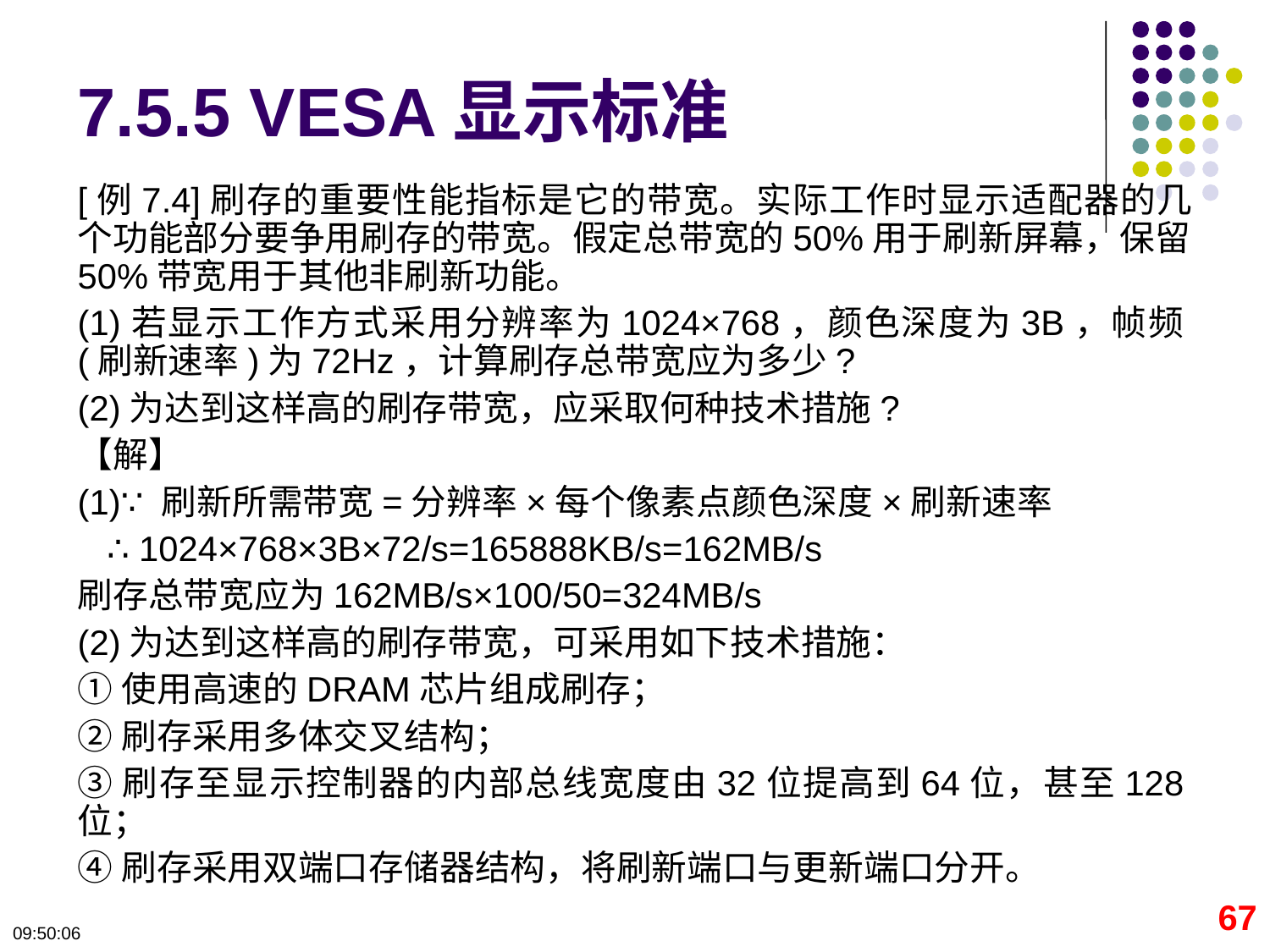

# 7.5.5 VESA显示标准
[例7.4]刷存的重要性能指标是它的带宽。实际工作时显示适配器的几个功能部分要争用刷存的带宽。假定总带宽的50%用于刷新屏幕，保留50%带宽用于其他非刷新功能。
(1)若显示工作方式采用分辨率为1024×768，颜色深度为3B，帧频(刷新速率)为72Hz，计算刷存总带宽应为多少?
(2)为达到这样高的刷存带宽，应采取何种技术措施?
【解】
(1)∵ 刷新所需带宽=分辨率×每个像素点颜色深度×刷新速率
   ∴ 1024×768×3B×72/s=165888KB/s=162MB/s
刷存总带宽应为162MB/s×100/50=324MB/s
(2)为达到这样高的刷存带宽，可采用如下技术措施：
①使用高速的DRAM芯片组成刷存；
②刷存采用多体交叉结构；
③刷存至显示控制器的内部总线宽度由32位提高到64位，甚至128位；
④刷存采用双端口存储器结构，将刷新端口与更新端口分开。
67
09:50:06